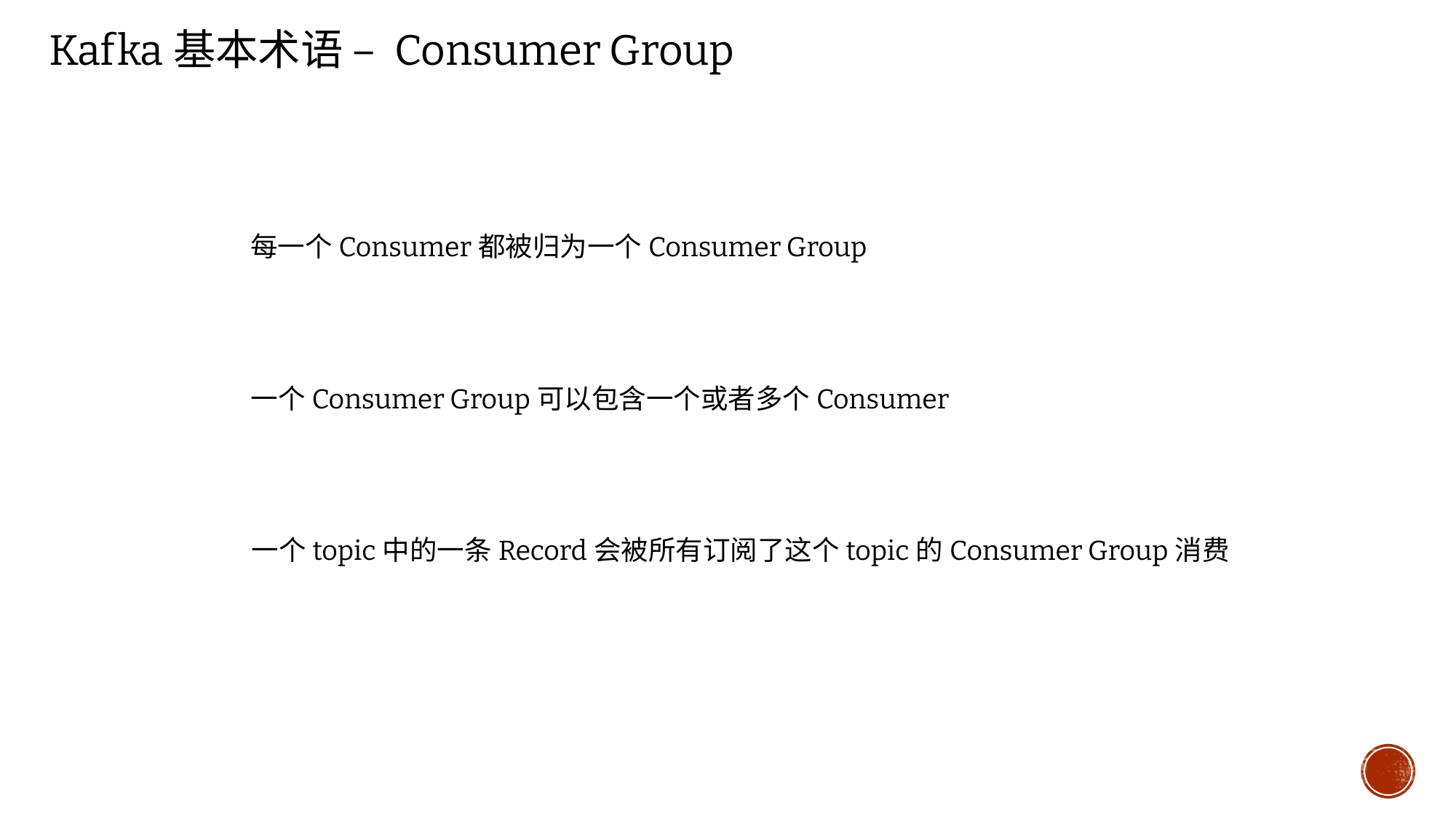

Kafka基本术语 – Consumer Group
每一个Consumer都被归为一个Consumer Group
一个Consumer Group可以包含一个或者多个Consumer
一个topic中的一条Record会被所有订阅了这个topic的Consumer Group消费